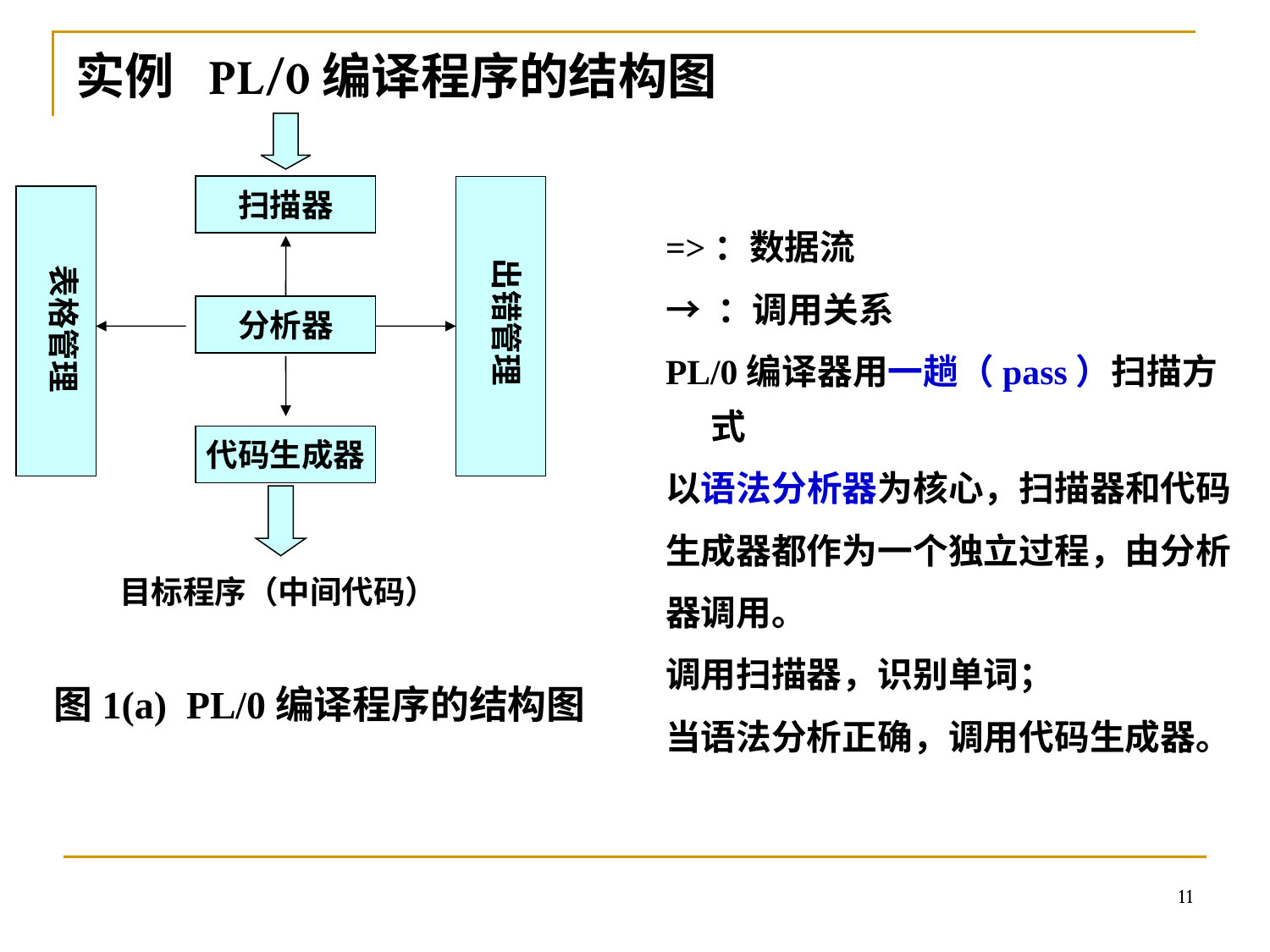

实例  PL/0编译程序的结构图

扫描器

=>：数据流
→ ：调用关系
PL/0编译器用一趟（pass）扫描方式
以语法分析器为核心，扫描器和代码
生成器都作为一个独立过程，由分析
器调用。
调用扫描器，识别单词；
当语法分析正确，调用代码生成器。

出错管理
表格管理
分析器

代码生成器

目标程序（中间代码）
图1(a)  PL/0编译程序的结构图
11